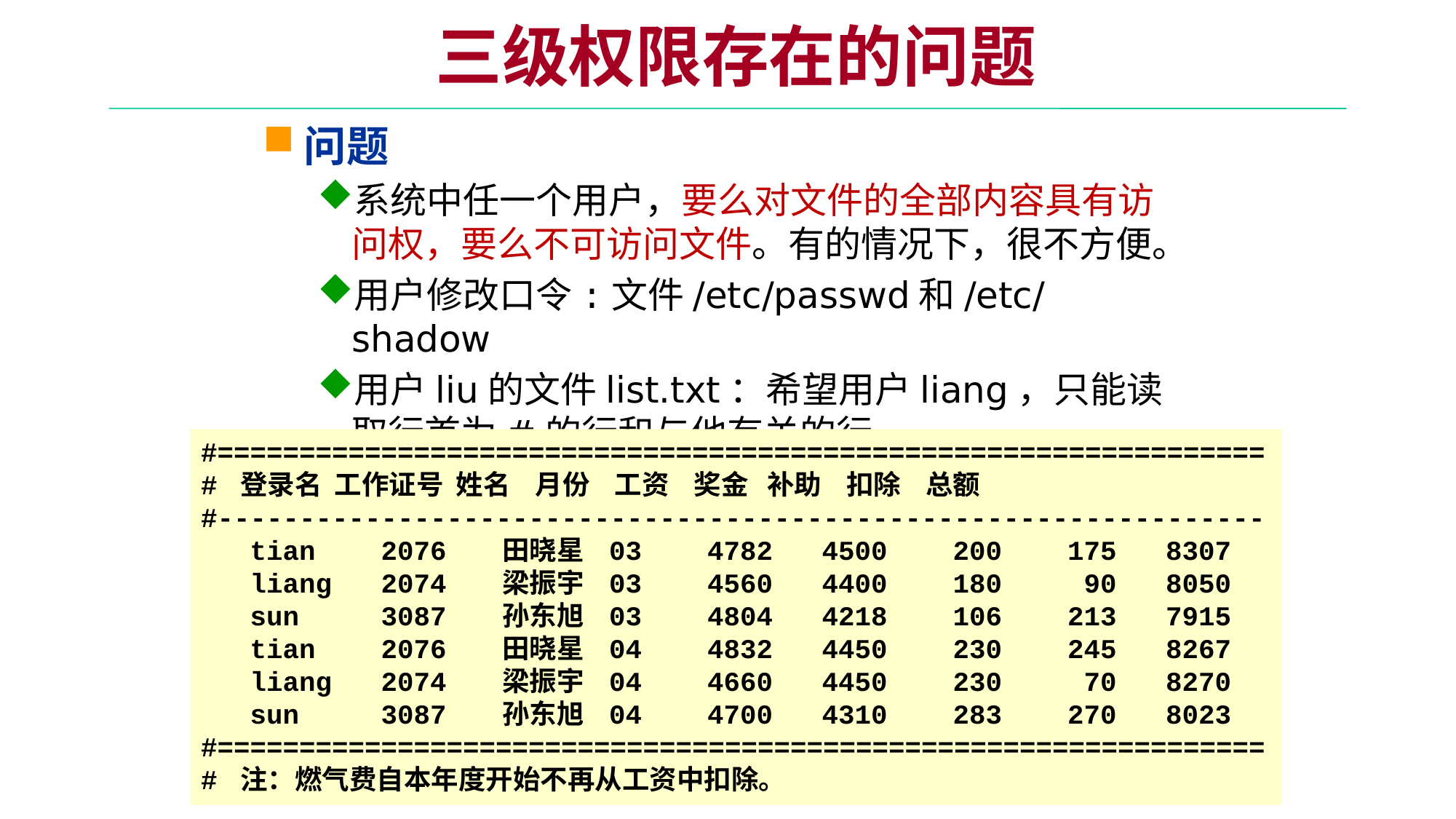

三级权限存在的问题
问题
系统中任一个用户，要么对文件的全部内容具有访问权，要么不可访问文件。有的情况下，很不方便。
用户修改口令:文件/etc/passwd和/etc/shadow
用户liu的文件list.txt：希望用户liang，只能读取行首为#的行和与他有关的行。

#================================================================
# 登录名  工作证号  姓名    月份    工资    奖金   补助    扣除    总额
#----------------------------------------------------------------
   tian    2076   田晓星   03    4782   4500    200    175   8307
   liang   2074   梁振宇   03    4560   4400    180     90   8050
   sun     3087   孙东旭   03    4804   4218    106    213   7915
   tian    2076   田晓星   04    4832   4450    230    245   8267
   liang   2074   梁振宇   04    4660   4450    230     70   8270
   sun     3087   孙东旭   04    4700   4310    283    270   8023
#================================================================
# 注：燃气费自本年度开始不再从工资中扣除。